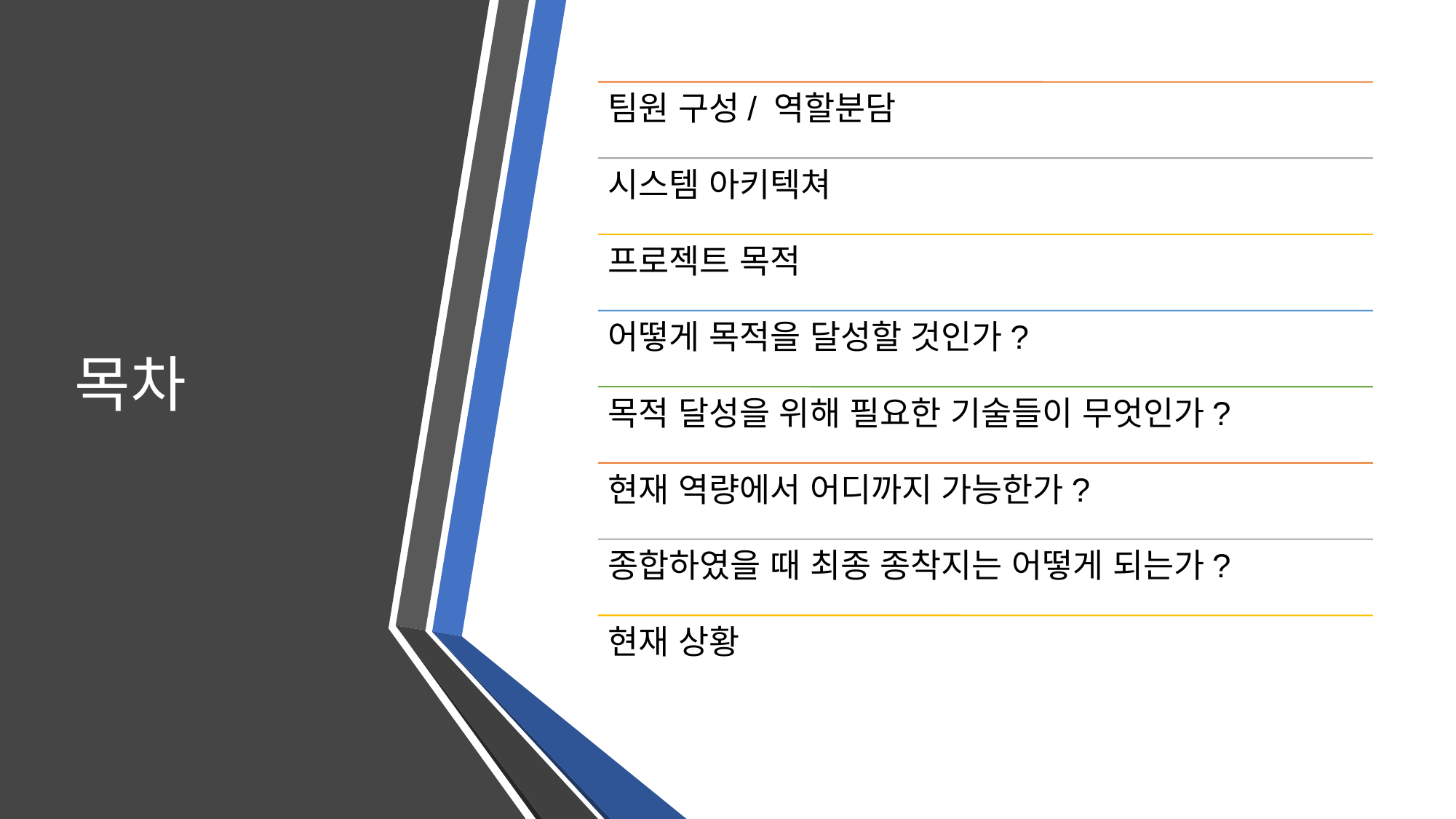

# 목차
팀원 구성/ 역할분담
시스템 아키텍쳐
프로젝트 목적
어떻게 목적을 달성할 것인가?
목적 달성을 위해 필요한 기술들이 무엇인가?
현재 역량에서 어디까지 가능한가?
종합하였을 때 최종 종착지는 어떻게 되는가?
현재 상황